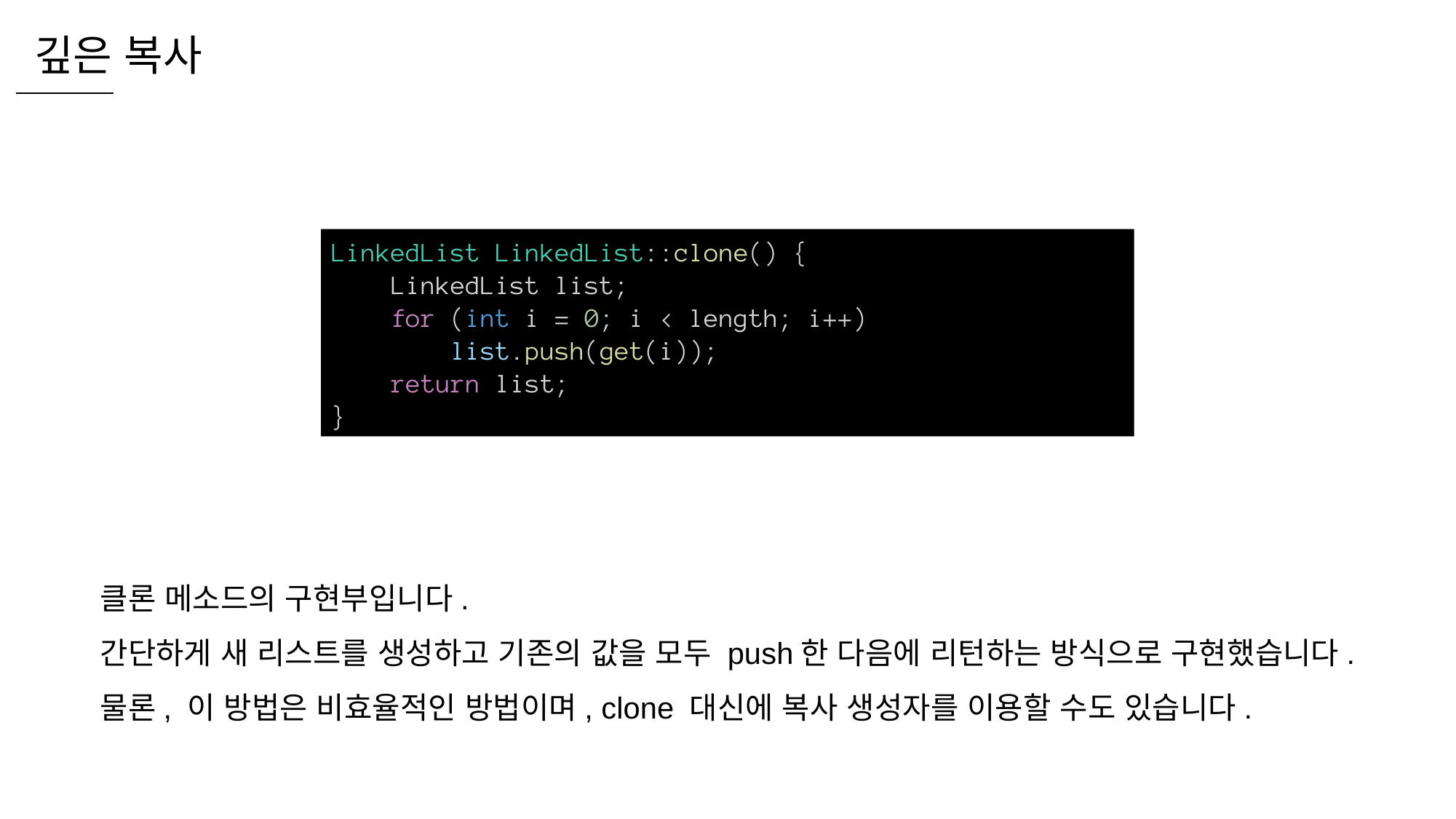

깊은 복사
LinkedList LinkedList::clone() {
    LinkedList list;
    for (int i = 0; i < length; i++)
        list.push(get(i));
    return list;
}
클론 메소드의 구현부입니다.
간단하게 새 리스트를 생성하고 기존의 값을 모두 push한 다음에 리턴하는 방식으로 구현했습니다.
물론, 이 방법은 비효율적인 방법이며, clone 대신에 복사 생성자를 이용할 수도 있습니다.